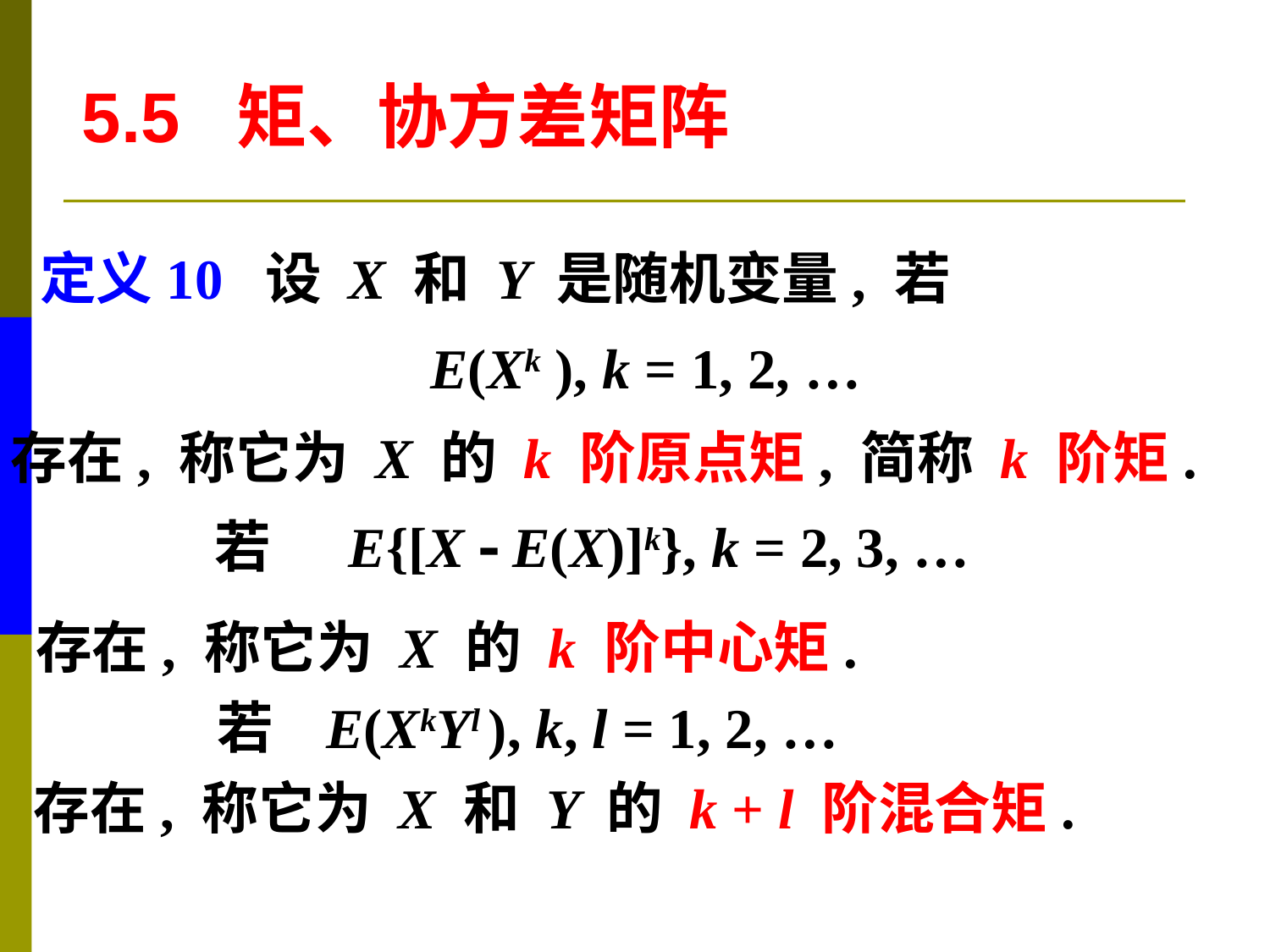

5.5  矩、协方差矩阵
定义10  设 X 和 Y 是随机变量, 若
E(Xk ), k = 1, 2, …
存在, 称它为 X 的 k 阶原点矩, 简称 k 阶矩.
若     E{[X − E(X)]k}, k = 2, 3, …
存在, 称它为 X 的 k 阶中心矩.
若   E(XkYl ), k, l = 1, 2, …
存在, 称它为 X 和 Y 的 k + l 阶混合矩.